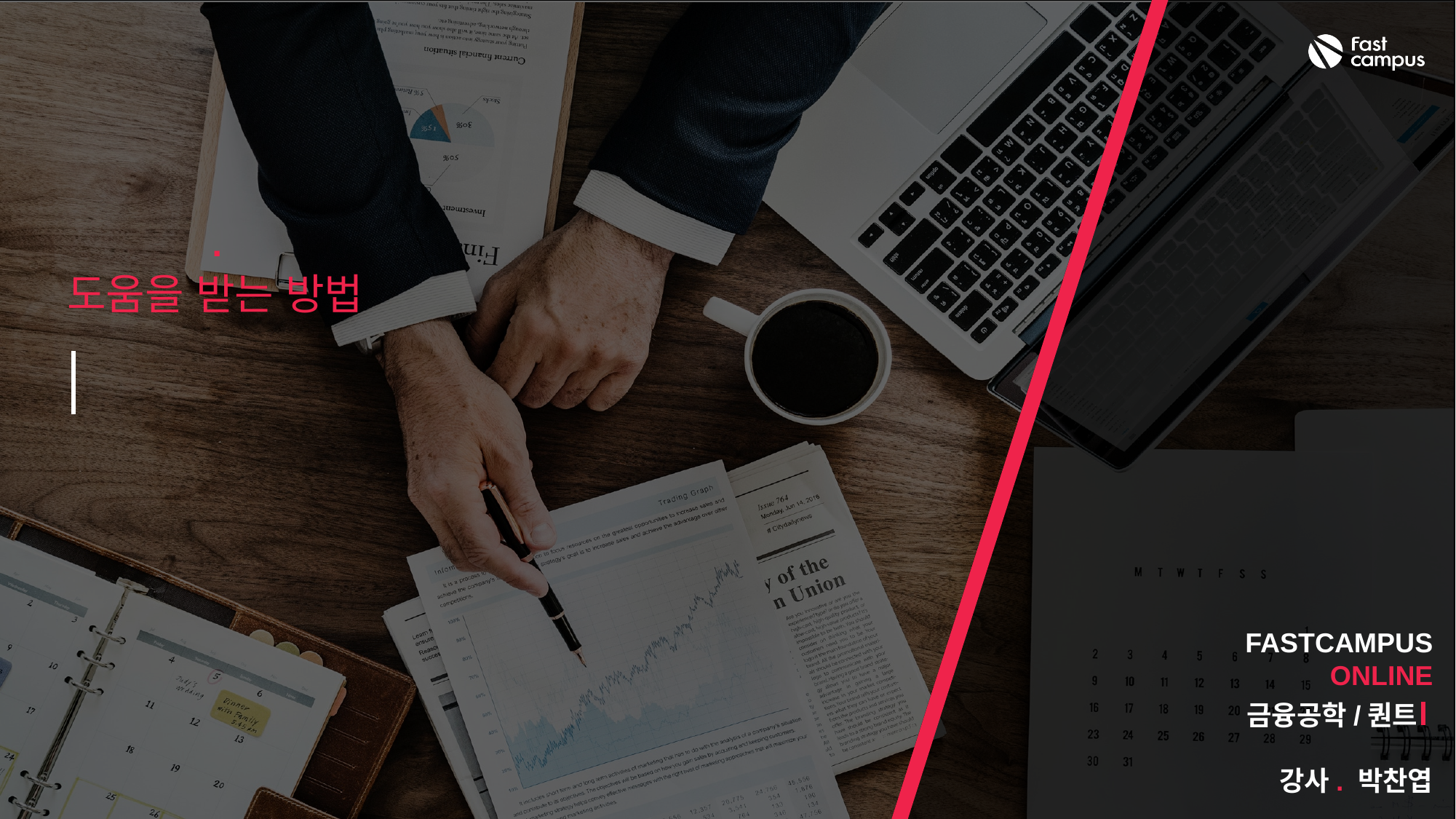

05
# 도움을 받는 방법
질문하는 법